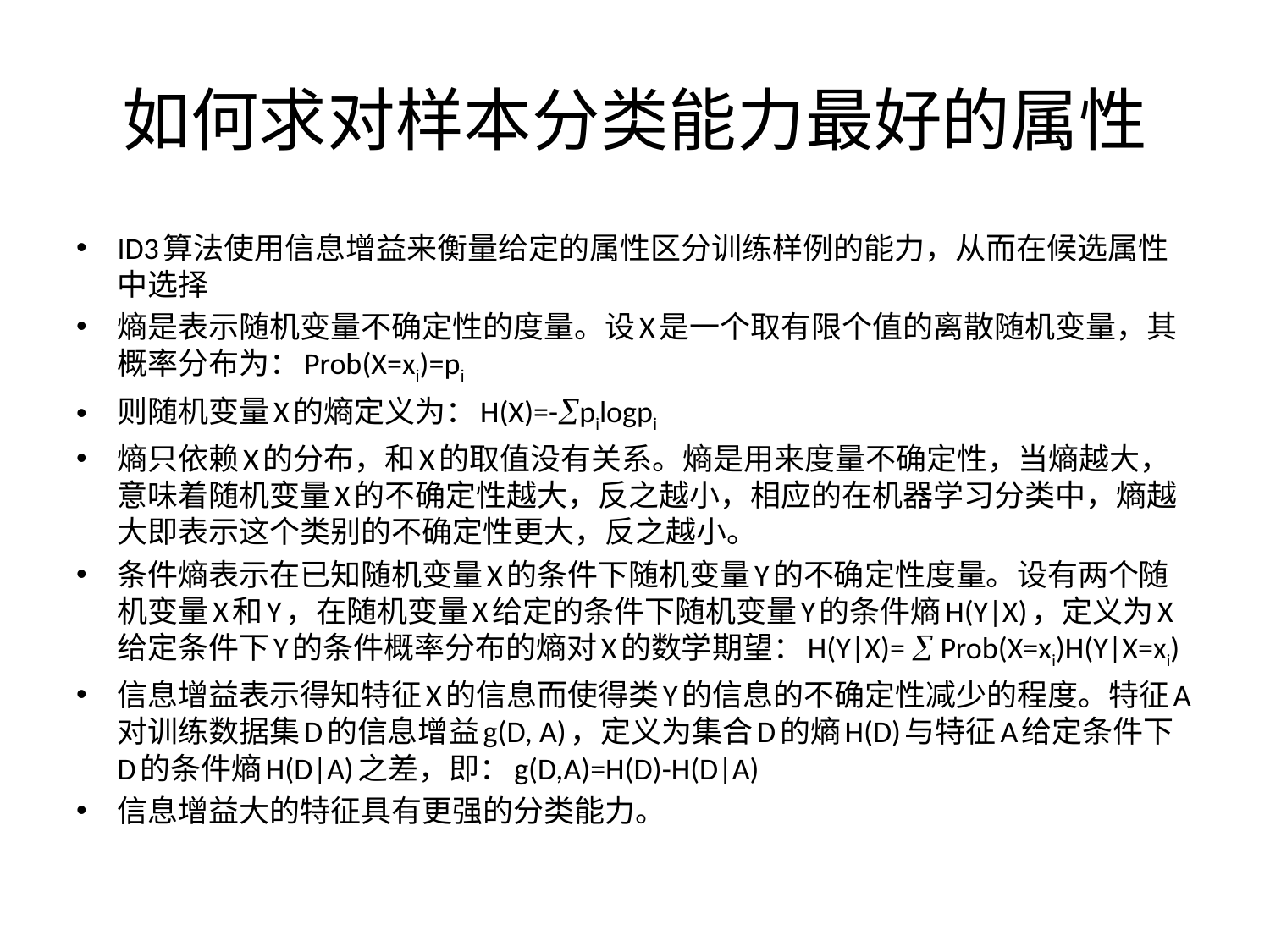

# 如何求对样本分类能力最好的属性
ID3算法使用信息增益来衡量给定的属性区分训练样例的能力，从而在候选属性中选择
熵是表示随机变量不确定性的度量。设X是一个取有限个值的离散随机变量，其概率分布为：Prob(X=xi)=pi
则随机变量X的熵定义为：H(X)=-∑pilogpi
熵只依赖X的分布，和X的取值没有关系。熵是用来度量不确定性，当熵越大，意味着随机变量X的不确定性越大，反之越小，相应的在机器学习分类中，熵越大即表示这个类别的不确定性更大，反之越小。
条件熵表示在已知随机变量X的条件下随机变量Y的不确定性度量。设有两个随机变量X和Y，在随机变量X给定的条件下随机变量Y的条件熵H(Y|X)，定义为X给定条件下Y的条件概率分布的熵对X的数学期望：H(Y|X)= ∑ Prob(X=xi)H(Y|X=xi)
信息增益表示得知特征X的信息而使得类Y的信息的不确定性减少的程度。特征A对训练数据集D的信息增益g(D, A)，定义为集合D的熵H(D)与特征A给定条件下D的条件熵H(D|A)之差，即：g(D,A)=H(D)-H(D|A)
信息增益大的特征具有更强的分类能力。